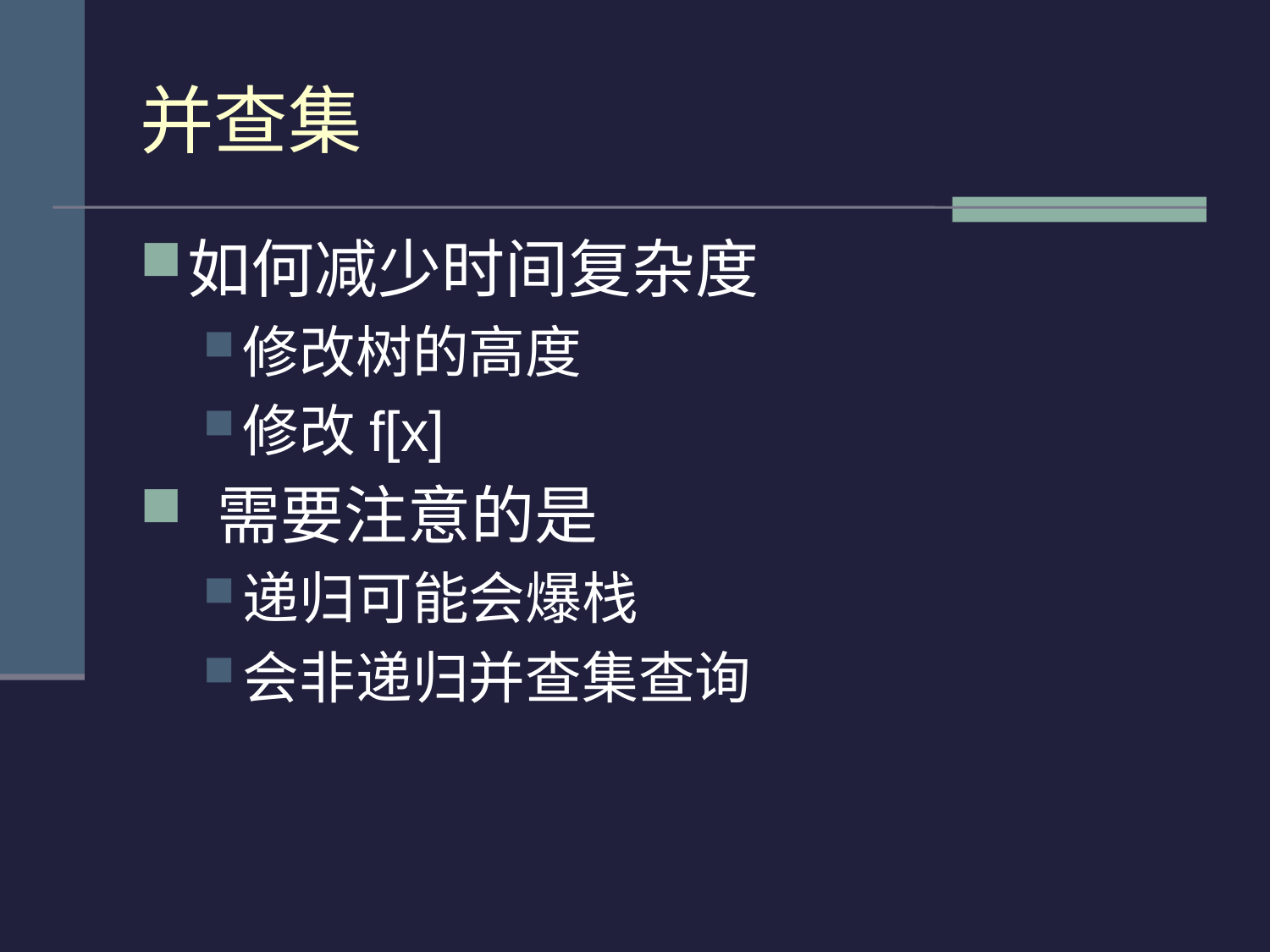

# 并查集
如何减少时间复杂度
修改树的高度
修改f[x]
 需要注意的是
递归可能会爆栈
会非递归并查集查询